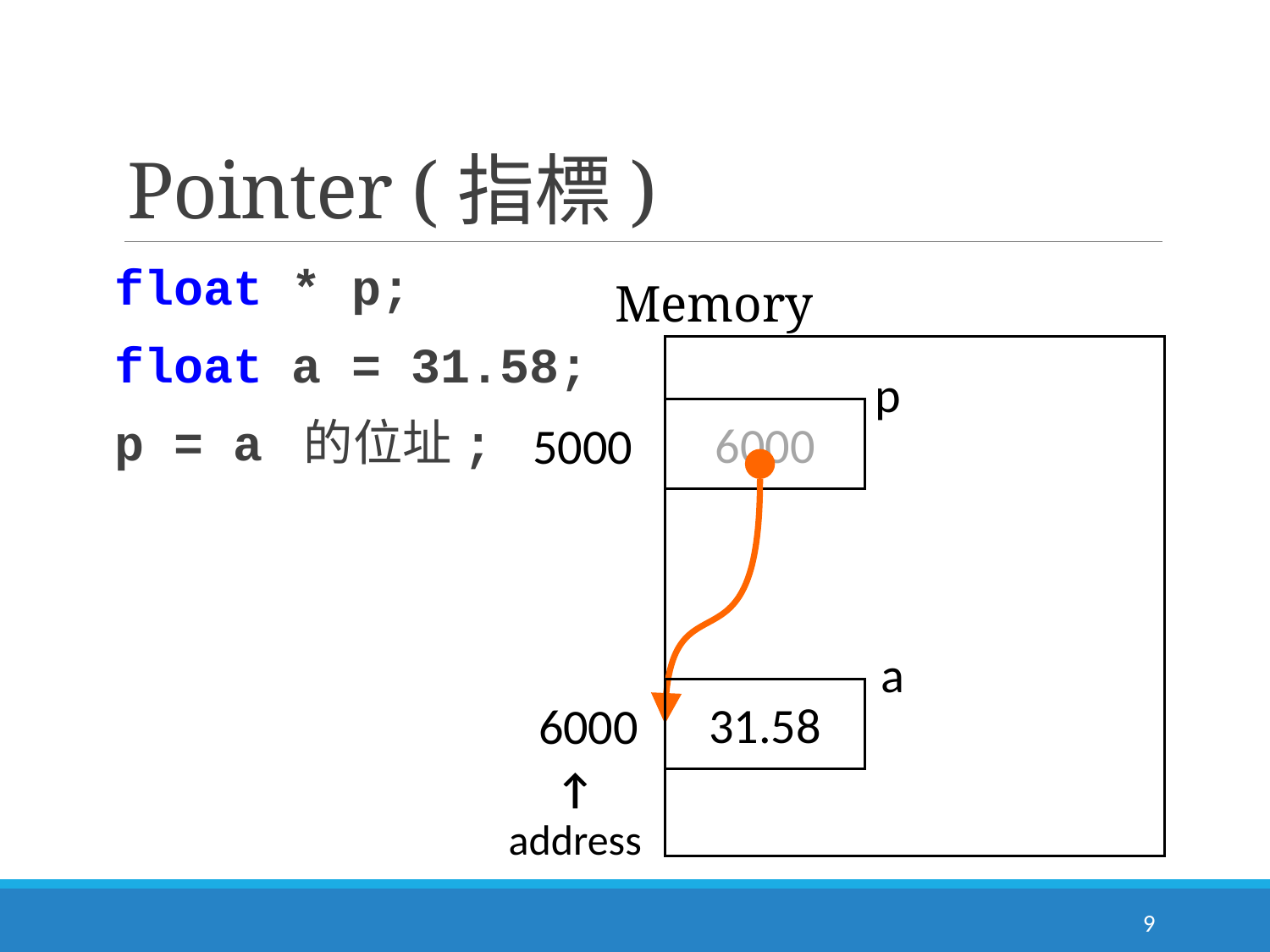

# Pointer (指標)
float * p;
float a = 31.58;
p = a 的位址;

Memory

p
6000
5000

a
31.58
6000
     ↑
address
9